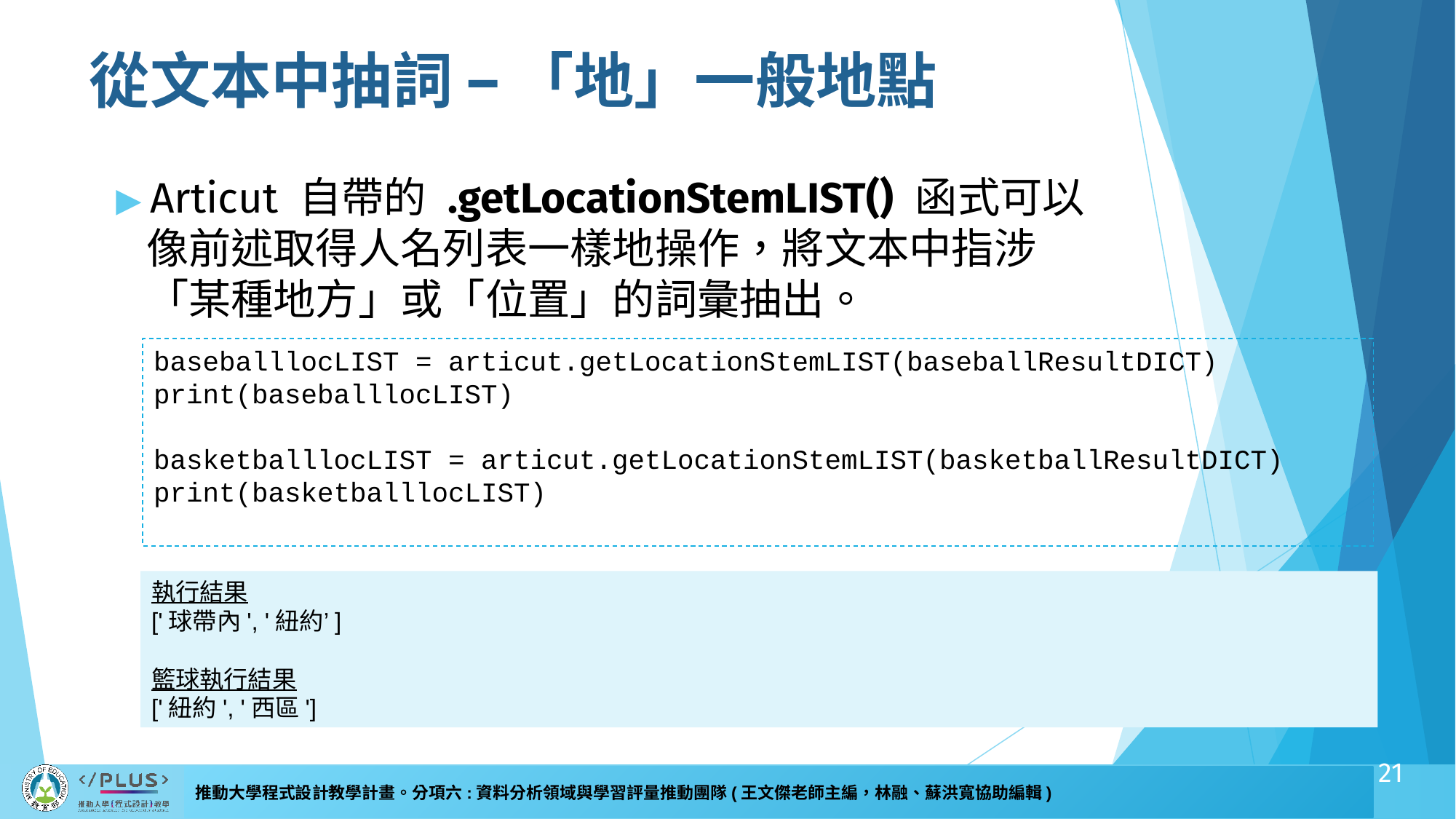

# 從文本中抽詞 – 「地」一般地點
Articut 自帶的 .getLocationStemLIST() 函式可以像前述取得人名列表一樣地操作，將文本中指涉「某種地方」或「位置」的詞彙抽出。

baseballlocLIST = articut.getLocationStemLIST(baseballResultDICT)
print(baseballlocLIST)

basketballlocLIST = articut.getLocationStemLIST(basketballResultDICT)
print(basketballlocLIST)

執行結果
['球帶內', '紐約’]

籃球執行結果
['紐約', '西區']
21